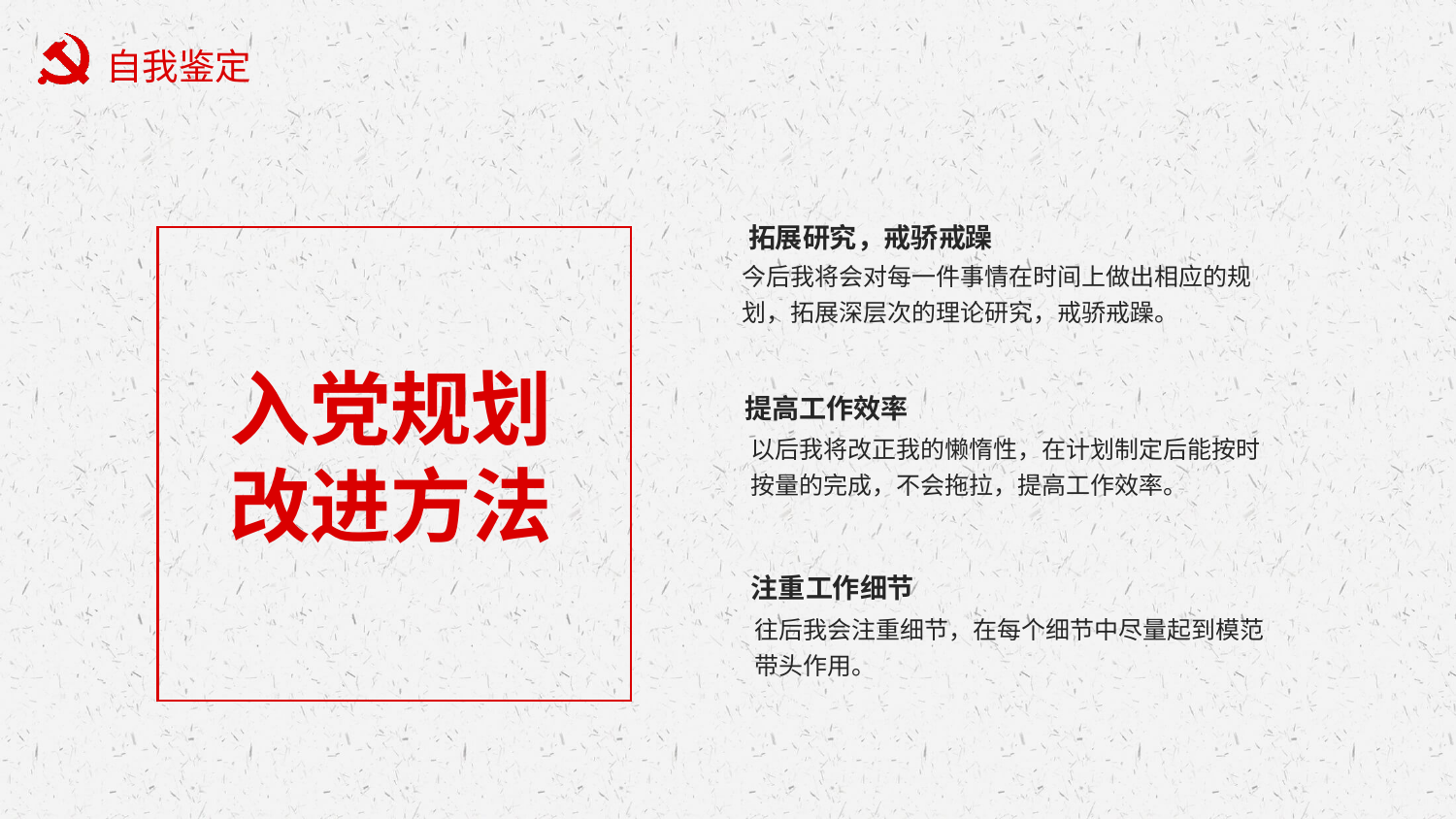

拓展研究，戒骄戒躁
今后我将会对每一件事情在时间上做出相应的规划，拓展深层次的理论研究，戒骄戒躁。
提高工作效率
以后我将改正我的懒惰性，在计划制定后能按时按量的完成，不会拖拉，提高工作效率。
注重工作细节
往后我会注重细节，在每个细节中尽量起到模范带头作用。

入党规划改进方法